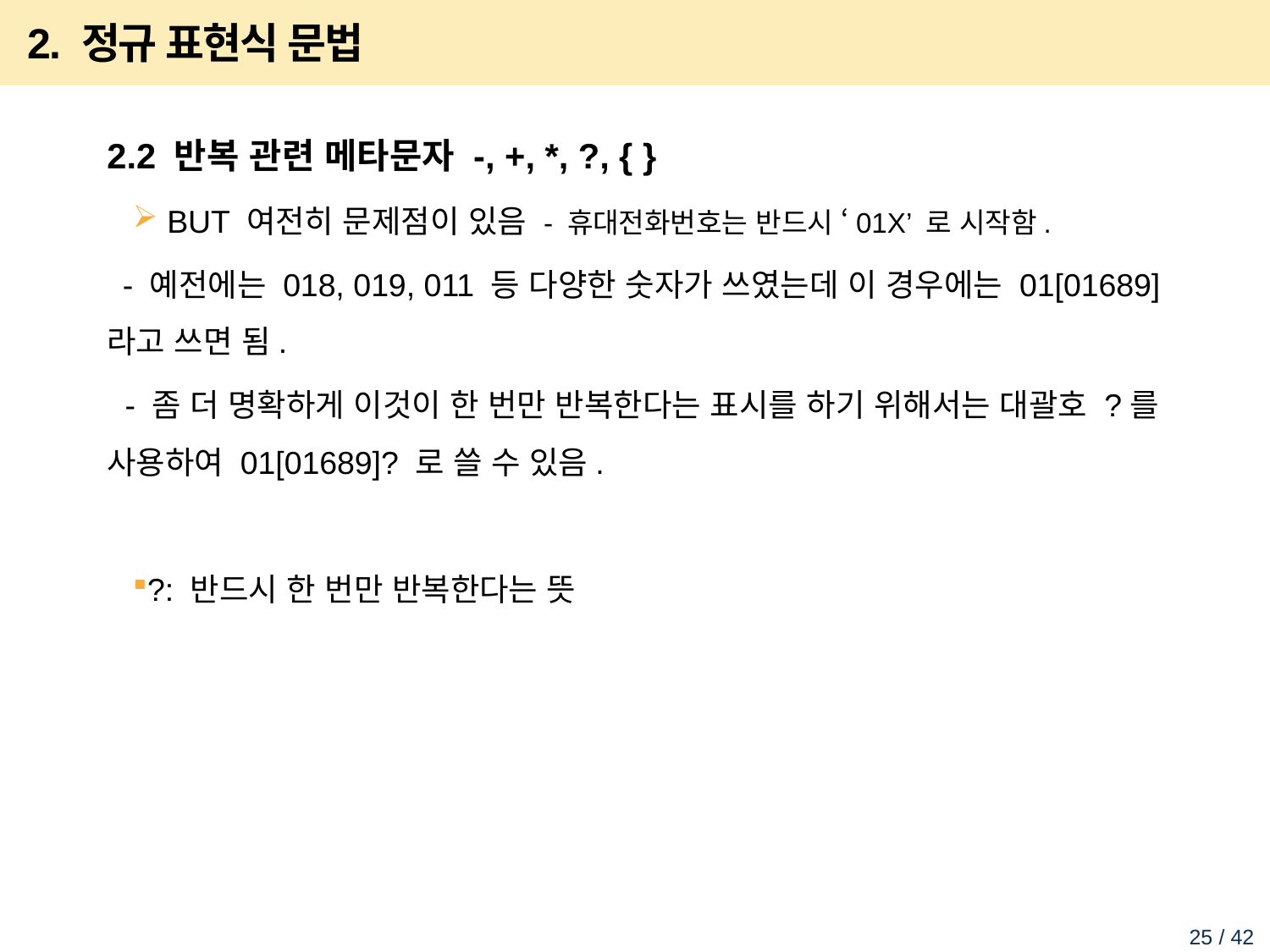

# 2. 정규 표현식 문법
2.2 반복 관련 메타문자 -, +, *, ?, { }
 BUT 여전히 문제점이 있음 - 휴대전화번호는 반드시 ‘01X’ 로 시작함.
  - 예전에는 018, 019, 011 등 다양한 숫자가 쓰였는데 이 경우에는 01[01689]라고 쓰면 됨.
  - 좀 더 명확하게 이것이 한 번만 반복한다는 표시를 하기 위해서는 대괄호 ?를 사용하여 01[01689]? 로 쓸 수 있음.

?: 반드시 한 번만 반복한다는 뜻